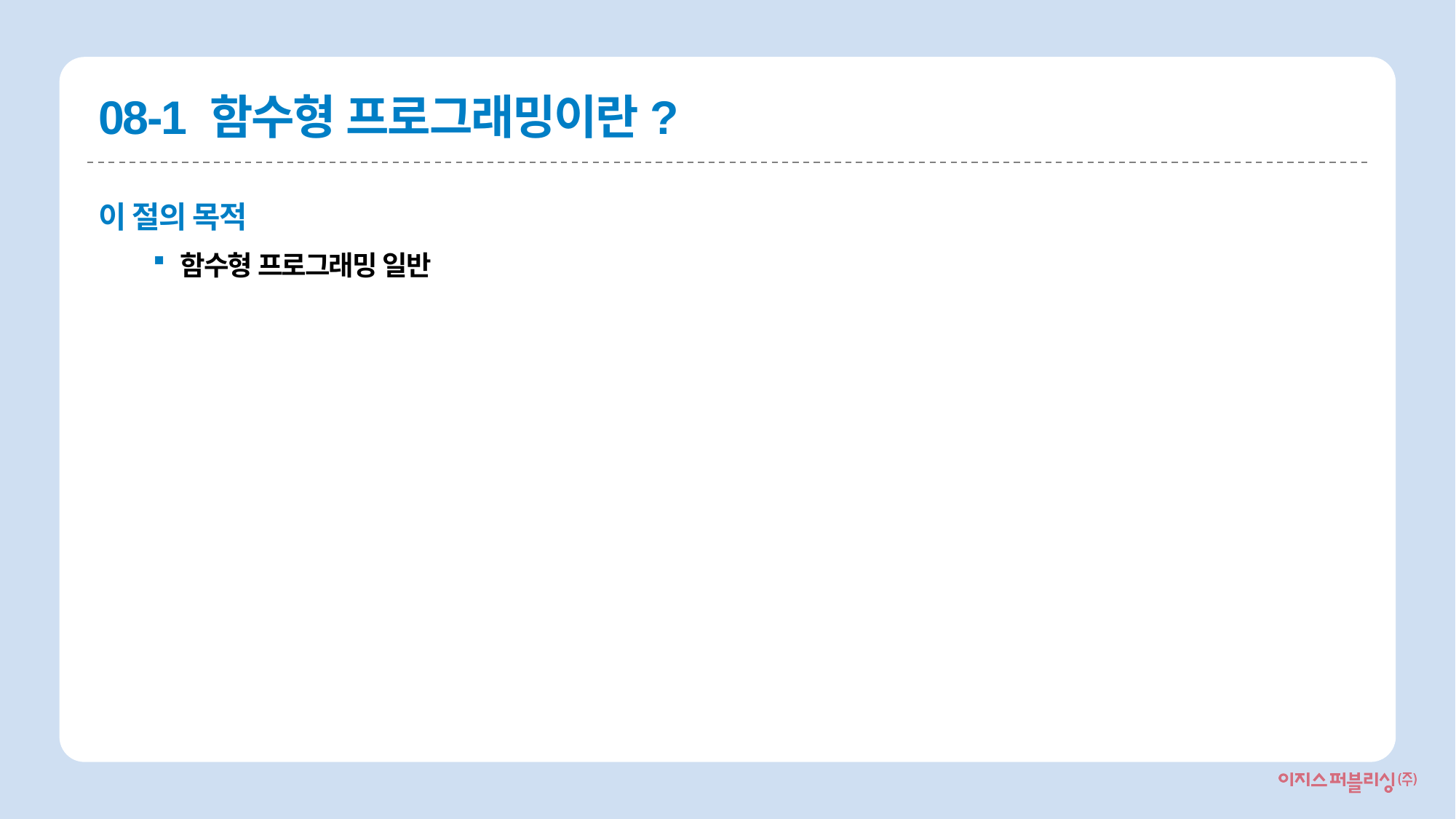

# 08-1 함수형 프로그래밍이란?
이 절의 목적
함수형 프로그래밍 일반